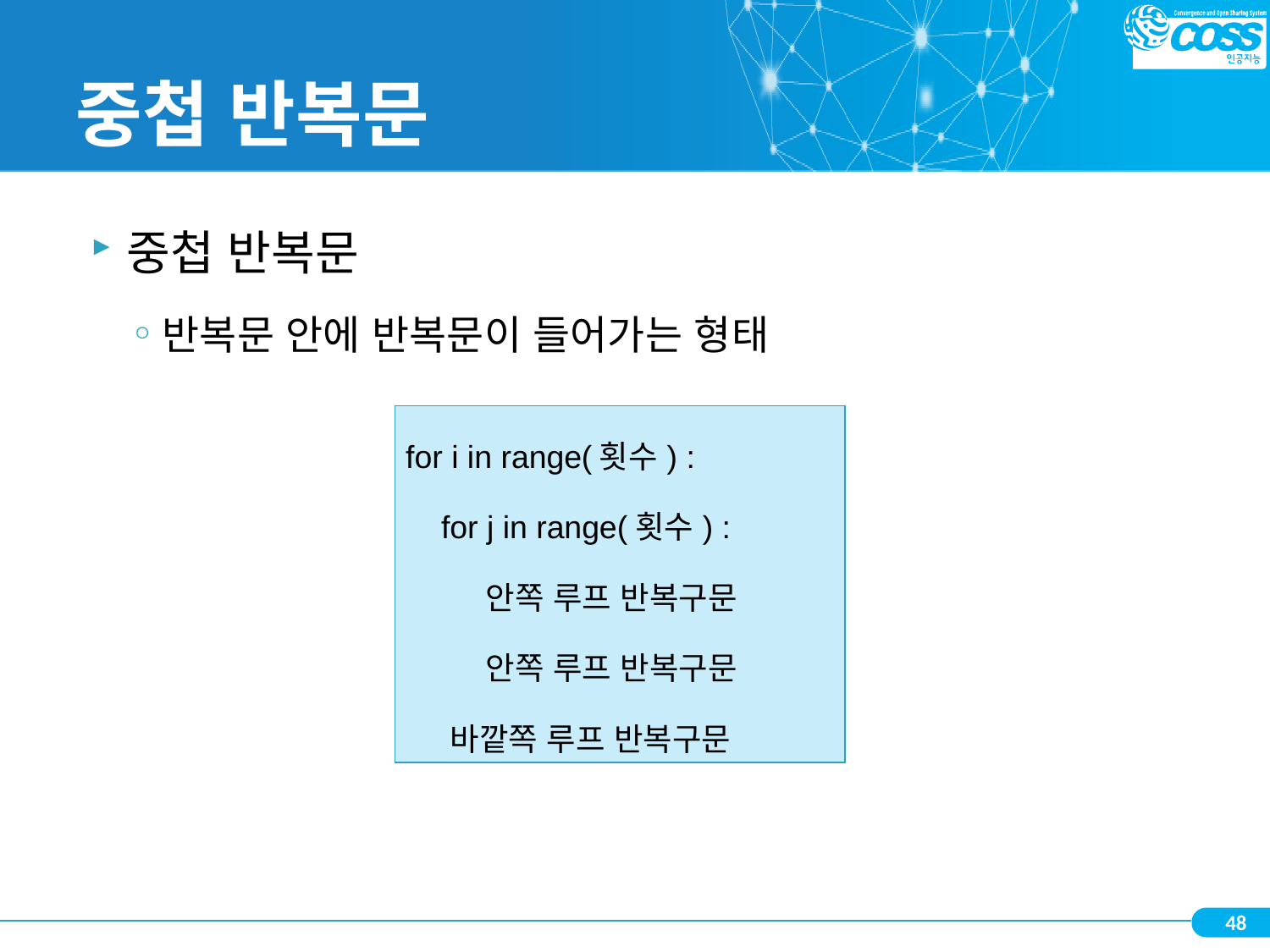

# 중첩 반복문
중첩 반복문
반복문 안에 반복문이 들어가는 형태
| for i in range(횟수) : for j in range(횟수) : 안쪽 루프 반복구문 안쪽 루프 반복구문 바깥쪽 루프 반복구문 |
| --- |